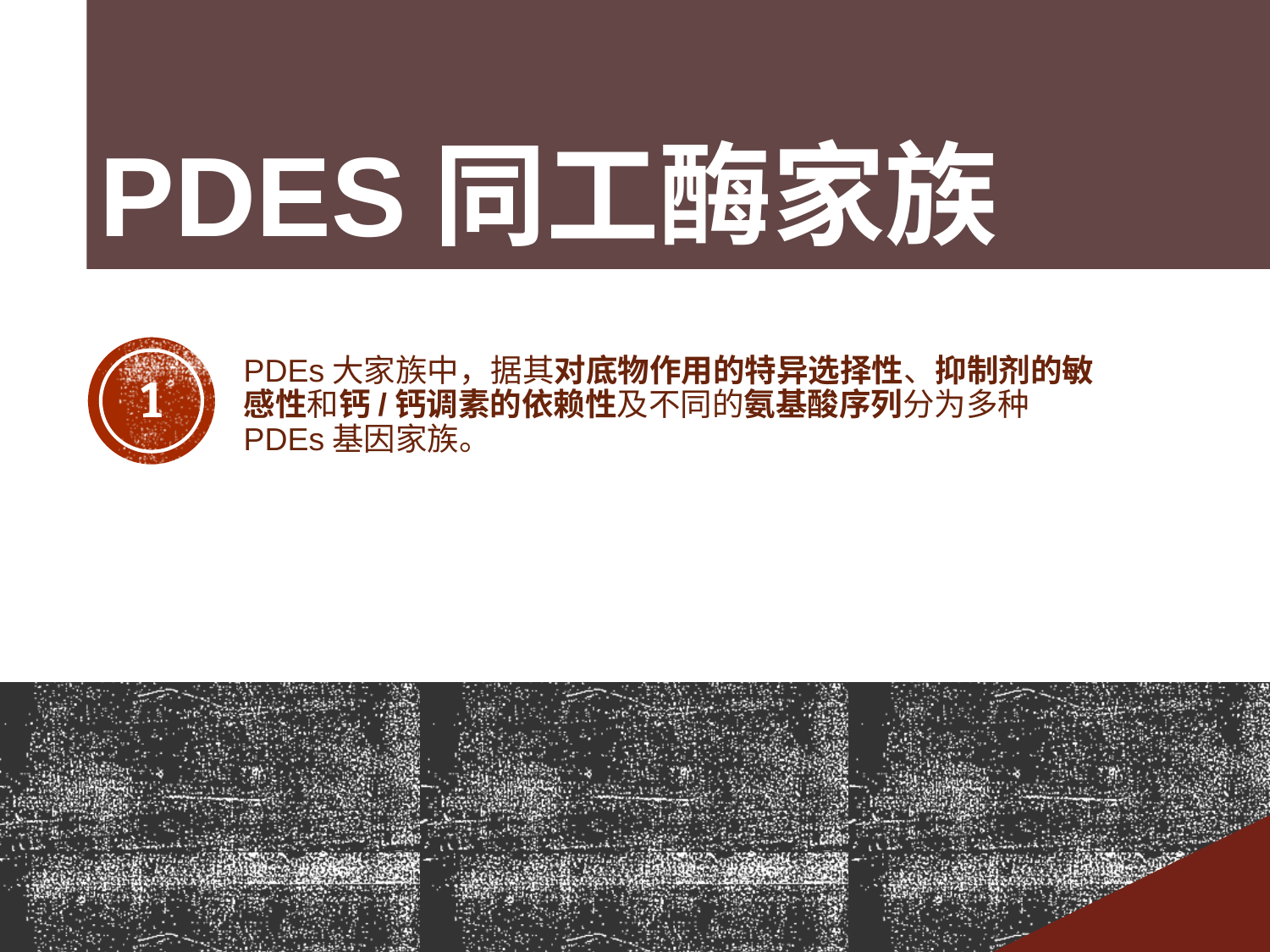

# PDEs同工酶家族
1
PDEs大家族中，据其对底物作用的特异选择性、抑制剂的敏感性和钙/钙调素的依赖性及不同的氨基酸序列分为多种PDEs基因家族。